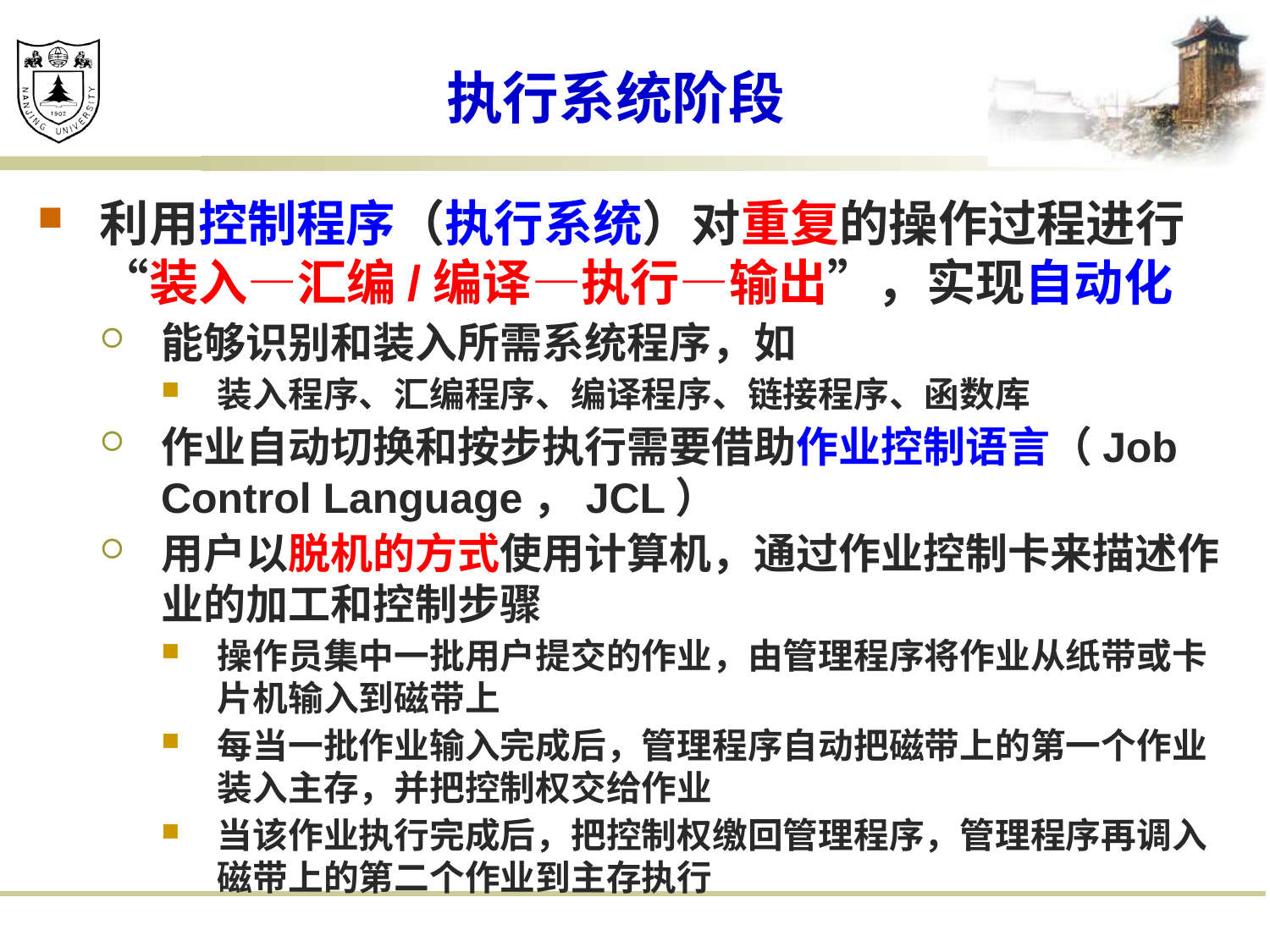

# 执行系统阶段
利用控制程序（执行系统）对重复的操作过程进行“装入—汇编/编译—执行—输出”，实现自动化
能够识别和装入所需系统程序，如
装入程序、汇编程序、编译程序、链接程序、函数库
作业自动切换和按步执行需要借助作业控制语言（Job Control Language，JCL）
用户以脱机的方式使用计算机，通过作业控制卡来描述作业的加工和控制步骤
操作员集中一批用户提交的作业，由管理程序将作业从纸带或卡片机输入到磁带上
每当一批作业输入完成后，管理程序自动把磁带上的第一个作业装入主存，并把控制权交给作业
当该作业执行完成后，把控制权缴回管理程序，管理程序再调入磁带上的第二个作业到主存执行

55